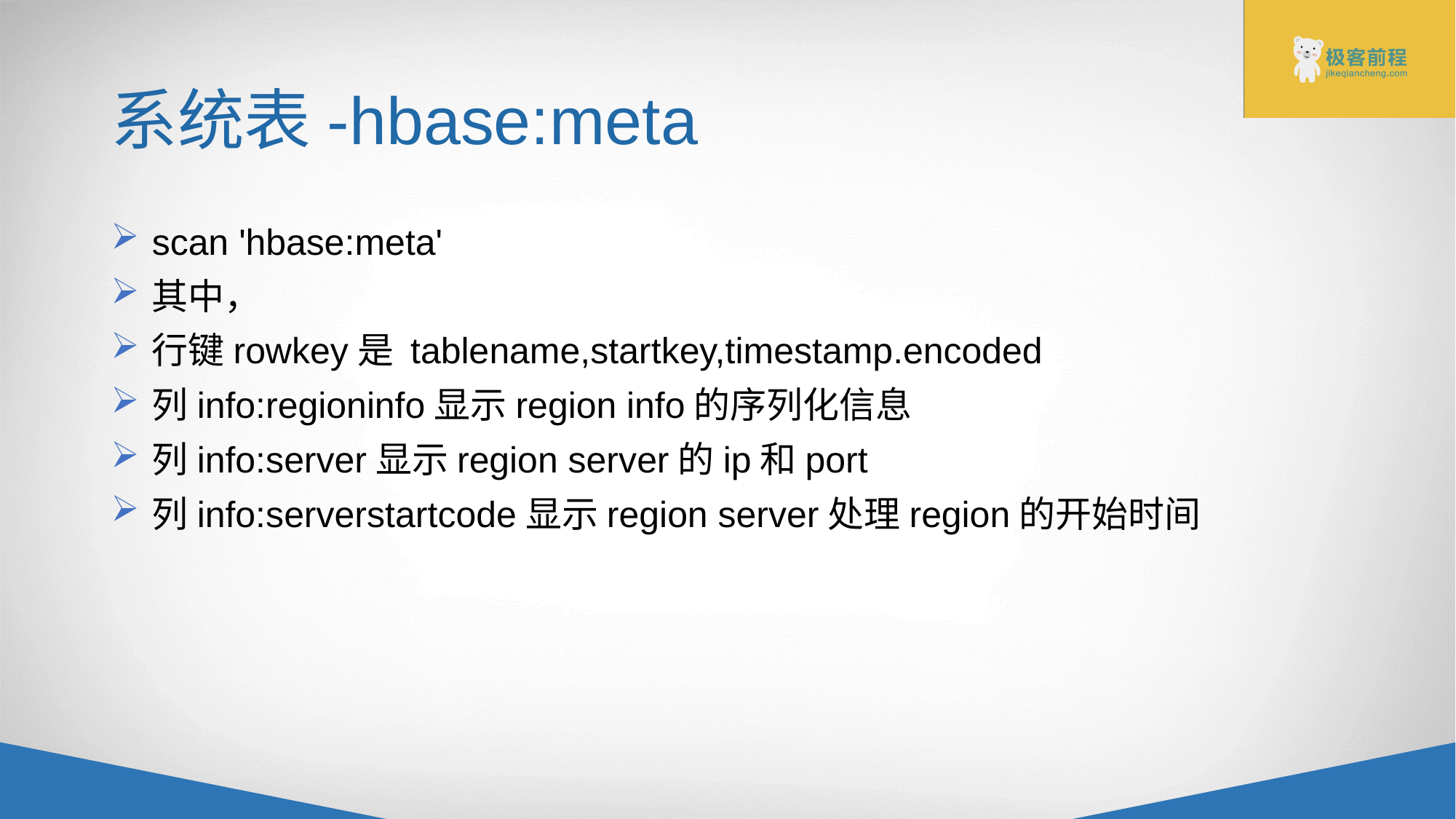

# 系统表-hbase:meta
scan 'hbase:meta'
其中，
行键rowkey是 tablename,startkey,timestamp.encoded
列info:regioninfo显示region info的序列化信息
列info:server显示region server的ip和port
列info:serverstartcode显示region server处理region的开始时间